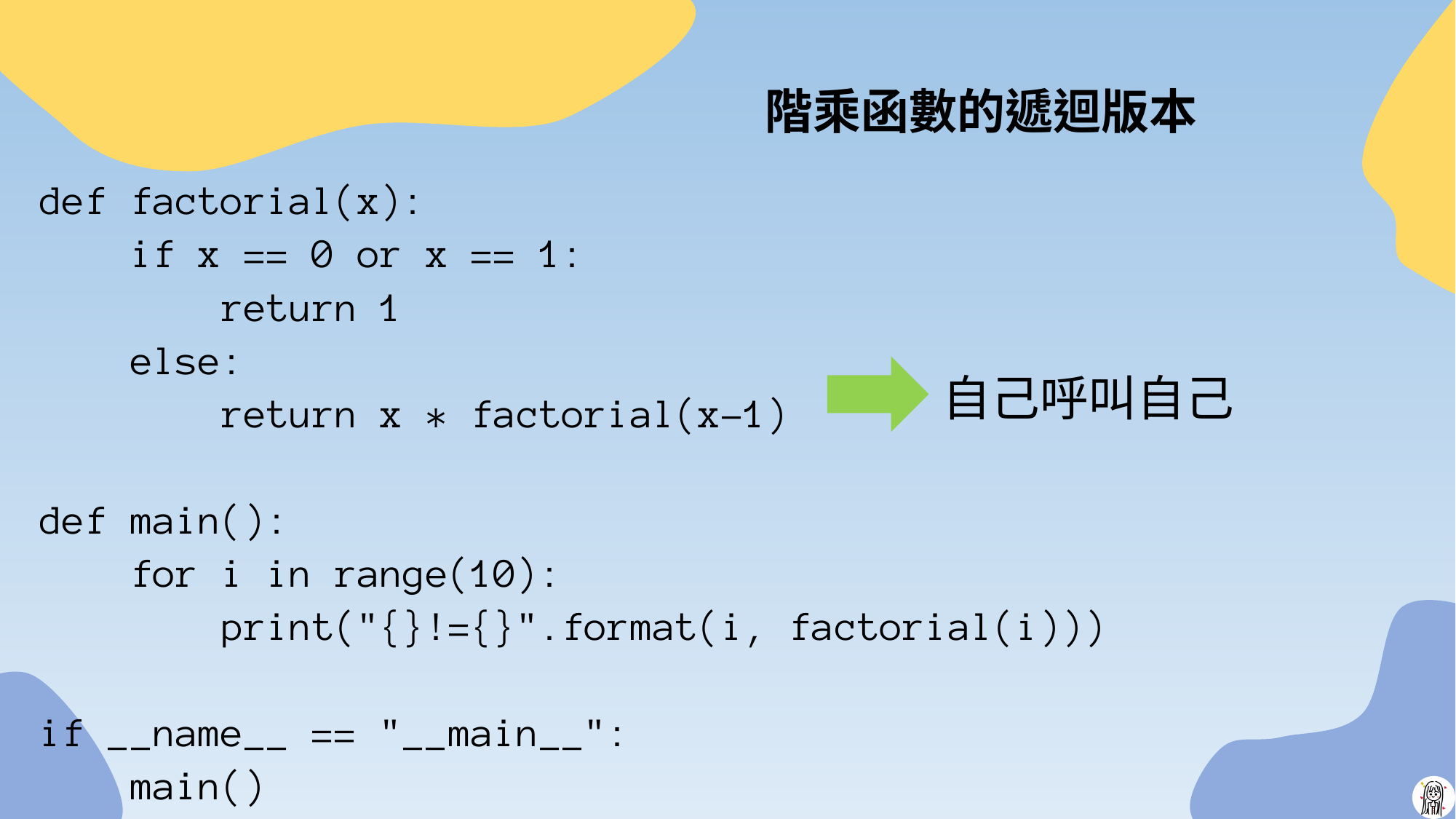

# 階乘函數的遞迴版本
def factorial(x):
    if x == 0 or x == 1:
        return 1
    else:
        return x * factorial(x-1)

def main():
    for i in range(10):
        print("{}!={}".format(i, factorial(i)))

if __name__ == "__main__":
    main()

自己呼叫自己
31